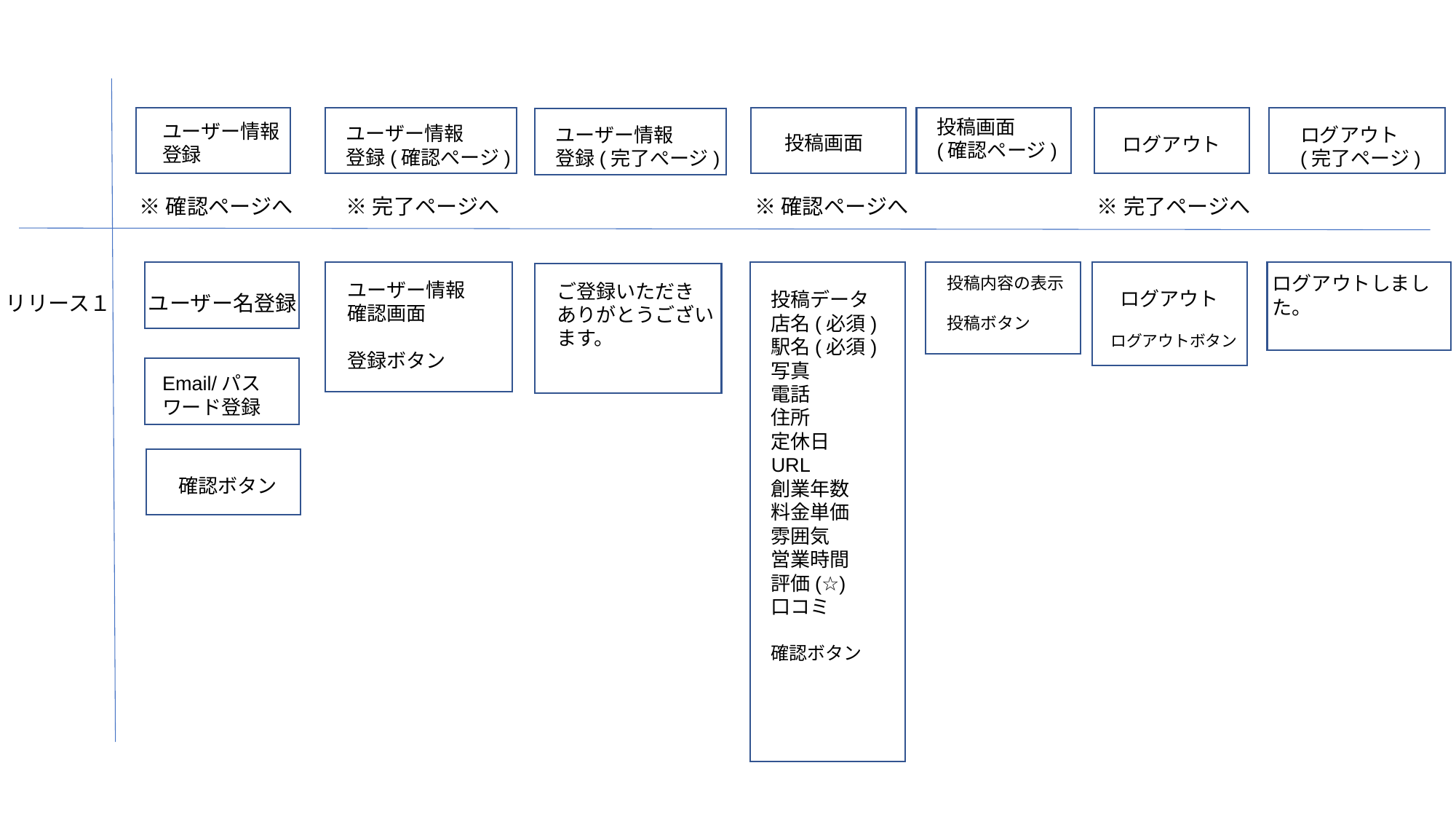

投稿画面
(確認ページ)
ユーザー情報
登録
ユーザー情報
登録(確認ぺージ)
ログアウト
(完了ページ)
ユーザー情報
登録(完了ぺージ)
投稿画面
ログアウト
※確認ページへ
※完了ページへ
※確認ページへ
※完了ページへ

ログアウトしました。

投稿内容の表示

投稿ボタン
ユーザー情報
確認画面

登録ボタン
ご登録いただき
ありがとうございます。
ログアウト

投稿データ
店名(必須)
駅名(必須)
写真
電話
住所
定休日
URL
創業年数
料金単価
雰囲気
営業時間
評価(☆)
口コミ

確認ボタン

リリース１
ユーザー名登録
ログアウトボタン

Email/パス
ワード登録

確認ボタン